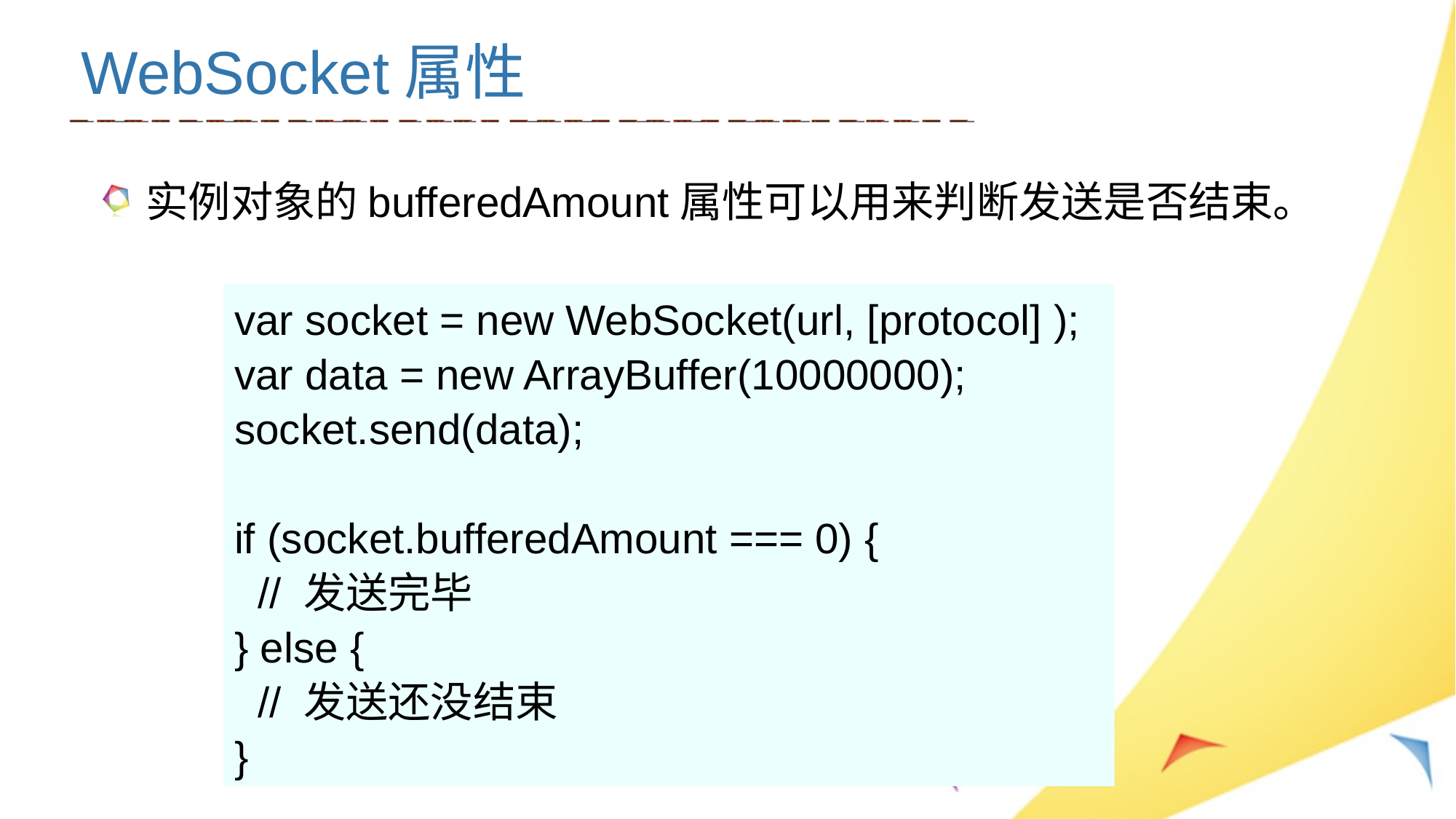

WebSocket属性
实例对象的bufferedAmount属性可以用来判断发送是否结束。
var socket = new WebSocket(url, [protocol] );
var data = new ArrayBuffer(10000000);
socket.send(data);

if (socket.bufferedAmount === 0) {
  // 发送完毕
} else {
  // 发送还没结束
}